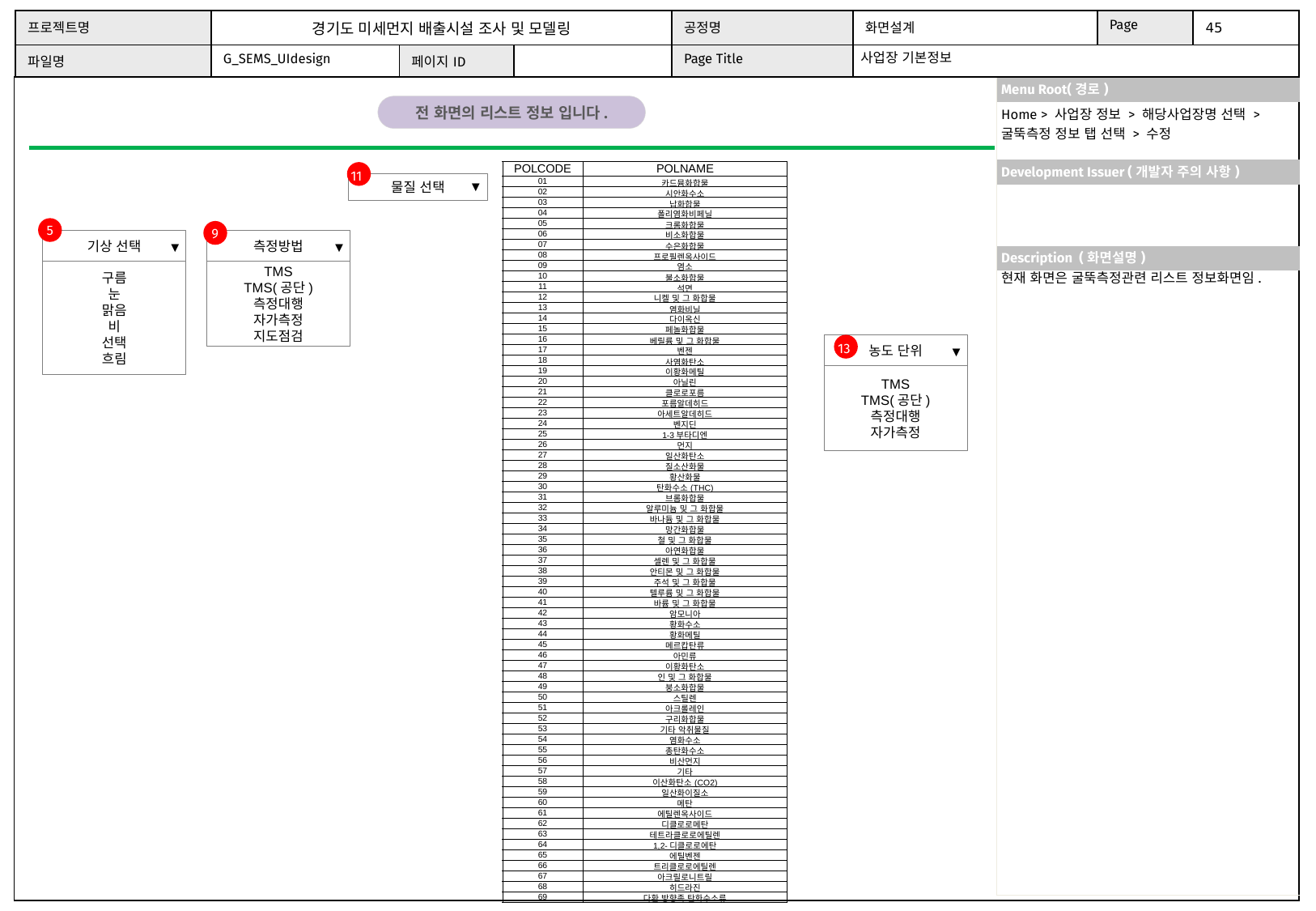

사업장 기본정보
Home > 사업장 정보 > 해당사업장명 선택 > 굴뚝측정 정보 탭 선택 > 수정
11
| POLCODE | POLNAME |
| --- | --- |
| 01 | 카드뮴화합물 |
| 02 | 시안화수소 |
| 03 | 납화합물 |
| 04 | 폴리염화비페닐 |
| 05 | 크롬화합물 |
| 06 | 비소화합물 |
| 07 | 수은화합물 |
| 08 | 프로필렌옥사이드 |
| 09 | 염소 |
| 10 | 불소화합물 |
| 11 | 석면 |
| 12 | 니켈 및 그 화합물 |
| 13 | 염화비닐 |
| 14 | 다이옥신 |
| 15 | 페놀화합물 |
| 16 | 베릴륨 및 그 화합물 |
| 17 | 벤젠 |
| 18 | 사염화탄소 |
| 19 | 이황화메틸 |
| 20 | 아닐린 |
| 21 | 클로로포름 |
| 22 | 포름알데히드 |
| 23 | 아세트알데히드 |
| 24 | 벤지딘 |
| 25 | 1-3부타디엔 |
| 26 | 먼지 |
| 27 | 일산화탄소 |
| 28 | 질소산화물 |
| 29 | 황산화물 |
| 30 | 탄화수소(THC) |
| 31 | 브롬화합물 |
| 32 | 알루미늄 및 그 화합물 |
| 33 | 바나듐 및 그 화합물 |
| 34 | 망간화합물 |
| 35 | 철 및 그 화합물 |
| 36 | 아연화합물 |
| 37 | 셀렌 및 그 화합물 |
| 38 | 안티몬 및 그 화합물 |
| 39 | 주석 및 그 화합물 |
| 40 | 텔루륨 및 그 화합물 |
| 41 | 바륨 및 그 화합물 |
| 42 | 암모니아 |
| 43 | 황화수소 |
| 44 | 황화메틸 |
| 45 | 메르캅탄류 |
| 46 | 아민류 |
| 47 | 이황화탄소 |
| 48 | 인 및 그 화합물 |
| 49 | 붕소화합물 |
| 50 | 스틸렌 |
| 51 | 아크롤레인 |
| 52 | 구리화합물 |
| 53 | 기타 악취물질 |
| 54 | 염화수소 |
| 55 | 총탄화수소 |
| 56 | 비산먼지 |
| 57 | 기타 |
| 58 | 이산화탄소(CO2) |
| 59 | 일산화이질소 |
| 60 | 메탄 |
| 61 | 에틸렌옥사이드 |
| 62 | 디클로로메탄 |
| 63 | 테트라클로로에틸렌 |
| 64 | 1,2-디클로로에탄 |
| 65 | 에틸벤젠 |
| 66 | 트리클로로에틸렌 |
| 67 | 아크릴로니트릴 |
| 68 | 히드라진 |
| 69 | 다환 방향족 탄화수소류 |

▼
물질 선택
5
9
기상 선택
측정방법
▼
▼
*사업장 종별에 따라 1~3종, 4~5종 사업장의 입력방식이 다릅니다.
구름
눈
맑음
비
선택
흐림
TMS
TMS(공단)
측정대행
자가측정
지도점검
현재 화면은 굴뚝측정관련 리스트 정보화면임.

13

농도 단위
▼
TMS
TMS(공단)
측정대행
자가측정